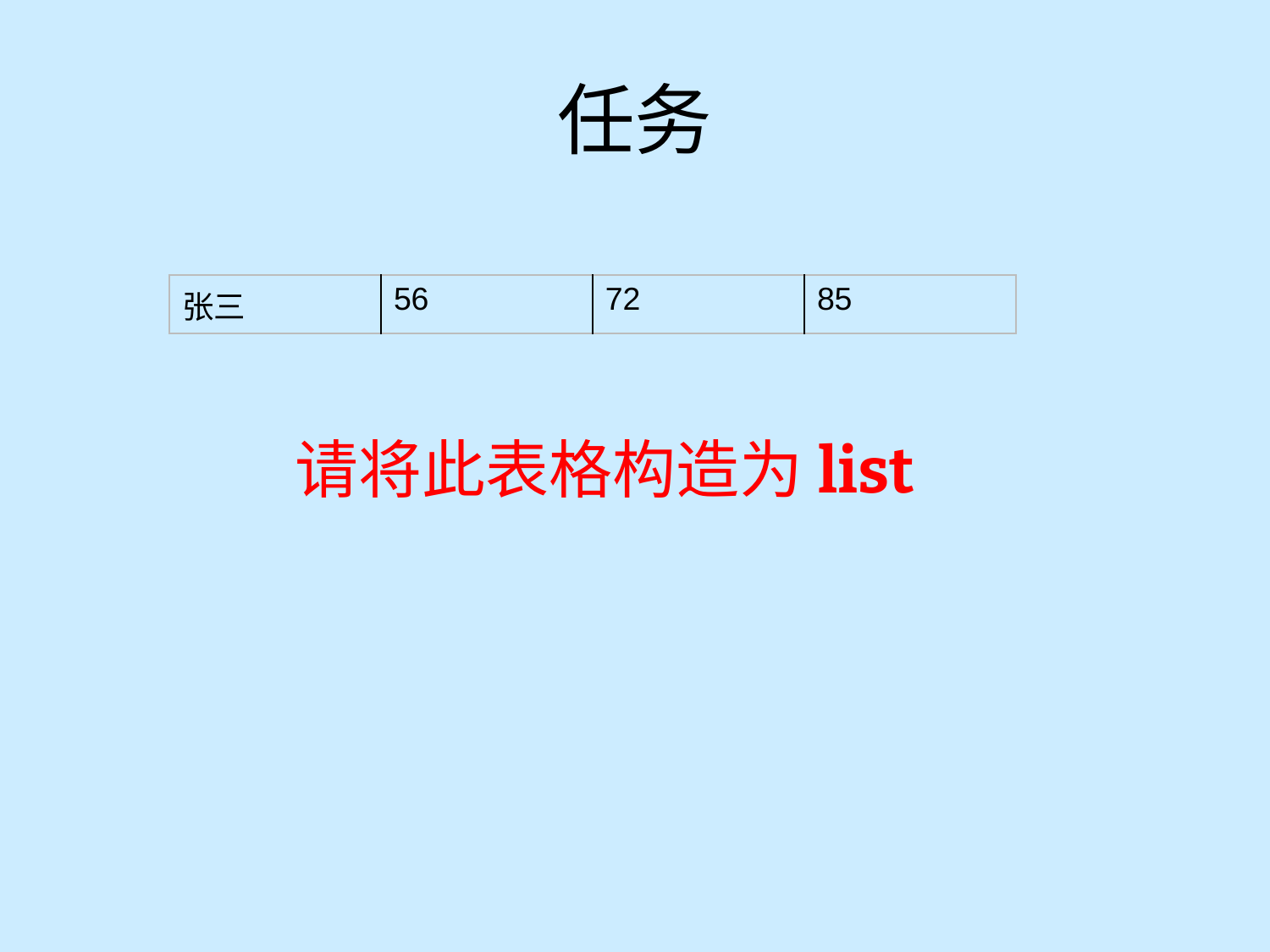

# 任务
| 张三 | 56 | 72 | 85 |
| --- | --- | --- | --- |
请将此表格构造为list